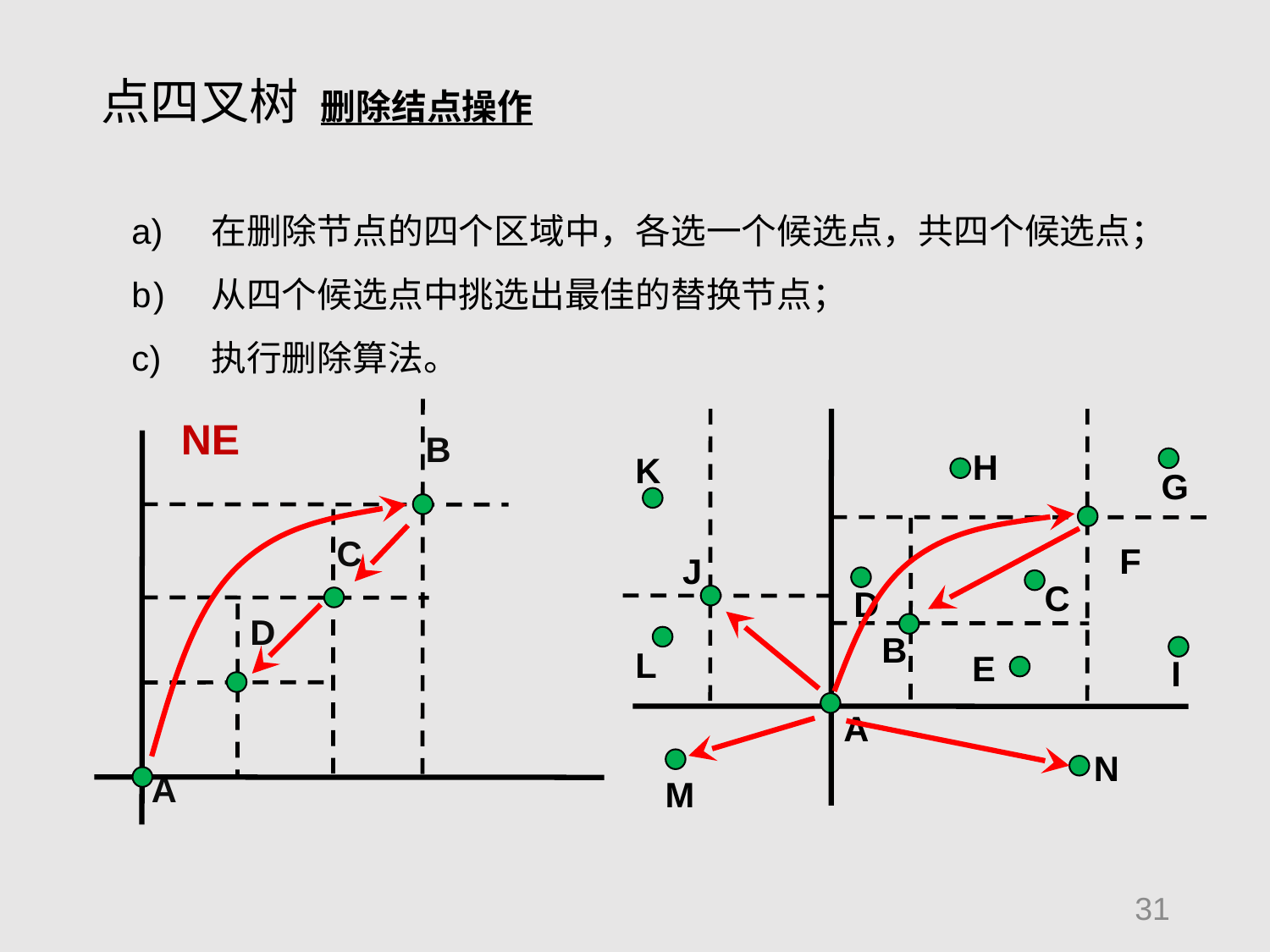

点四叉树  删除结点操作
 在删除节点的四个区域中，各选一个候选点，共四个候选点；
 从四个候选点中挑选出最佳的替换节点；
 执行删除算法。
B
C
D
A
NE
H
K

G

F
J

C

D
B

L

E
I

A
N
M

31